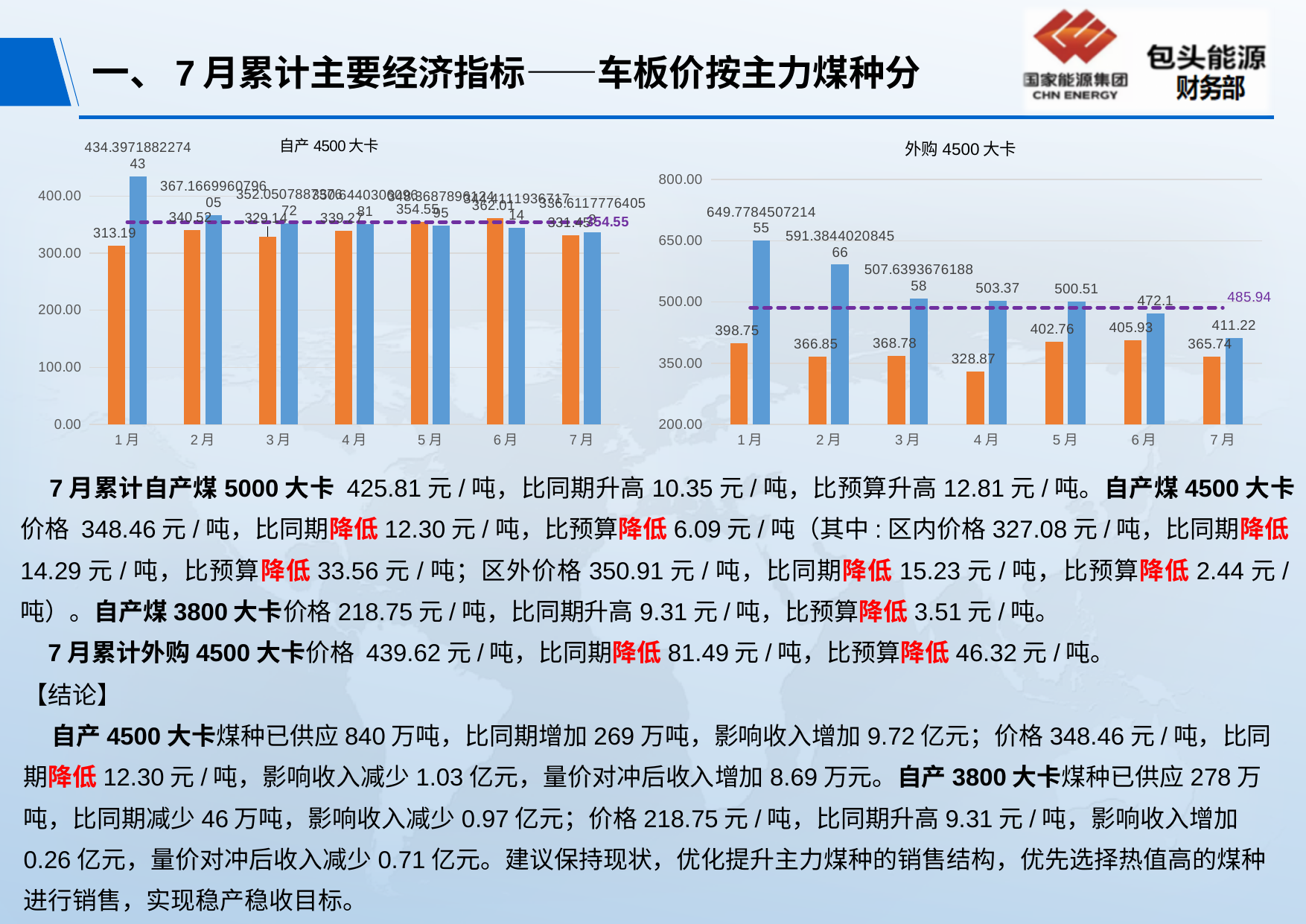

# 一、7月累计主要经济指标——车板价按主力煤种分

### Chart: 自产4500大卡

| Category | 自产4500 | 上年同期 | 预算指标 |
|---|---|---|---|
| 1月 | 313.191596181314 | 434.397188227443 | 354.547058823529 |
| 2月 | 340.518283355477 | 367.166996079605 | 354.547058823529 |
| 3月 | 329.142701461767 | 352.050788737672 | 354.547058823529 |
| 4月 | 339.269293432883 | 350.644030609681 | 354.547058823529 |
| 5月 | 354.546673291283 | 348.368789612495 | 354.547058823529 |
| 6月 | 362.014483258296 | 344.411193671714 | 354.547058823529 |
| 7月 | 331.446095648489 | 336.61177764058 | 354.547058823529 |

### Chart: 外购4500大卡

| Category | 外购4500 | 上年同期 | 预算指标 |
|---|---|---|---|
| 1月 | 398.747507168998 | 649.778450721455 | 485.94 |
| 2月 | 366.854786621629 | 591.384402084566 | 485.94 |
| 3月 | 368.779177523206 | 507.639367618858 | 485.94 |
| 4月 | 328.868577741381 | 503.37 | 485.94 |
| 5月 | 402.760182214532 | 500.51 | 485.94 |
| 6月 | 405.934389575101 | 472.1 | 485.94 |
| 7月 | 365.737719953839 | 411.22 | 485.94 |
    7月累计自产煤5000大卡 425.81元/吨，比同期升高10.35元/吨，比预算升高12.81元/吨。自产煤4500大卡价格 348.46元/吨，比同期降低12.30元/吨，比预算降低6.09元/吨（其中:区内价格327.08元/吨，比同期降低14.29元/吨，比预算降低33.56元/吨；区外价格350.91元/吨，比同期降低15.23元/吨，比预算降低2.44元/吨）。自产煤3800大卡价格218.75元/吨，比同期升高9.31元/吨，比预算降低3.51元/吨。
    7月累计外购4500大卡价格 439.62元/吨，比同期降低81.49元/吨，比预算降低46.32元/吨。
【结论】
    自产4500大卡煤种已供应840万吨，比同期增加269万吨，影响收入增加9.72亿元；价格348.46元/吨，比同期降低12.30元/吨，影响收入减少1.03亿元，量价对冲后收入增加8.69万元。自产3800大卡煤种已供应278万吨，比同期减少46万吨，影响收入减少0.97亿元；价格218.75元/吨，比同期升高9.31元/吨，影响收入增加0.26亿元，量价对冲后收入减少0.71亿元。建议保持现状，优化提升主力煤种的销售结构，优先选择热值高的煤种进行销售，实现稳产稳收目标。
9